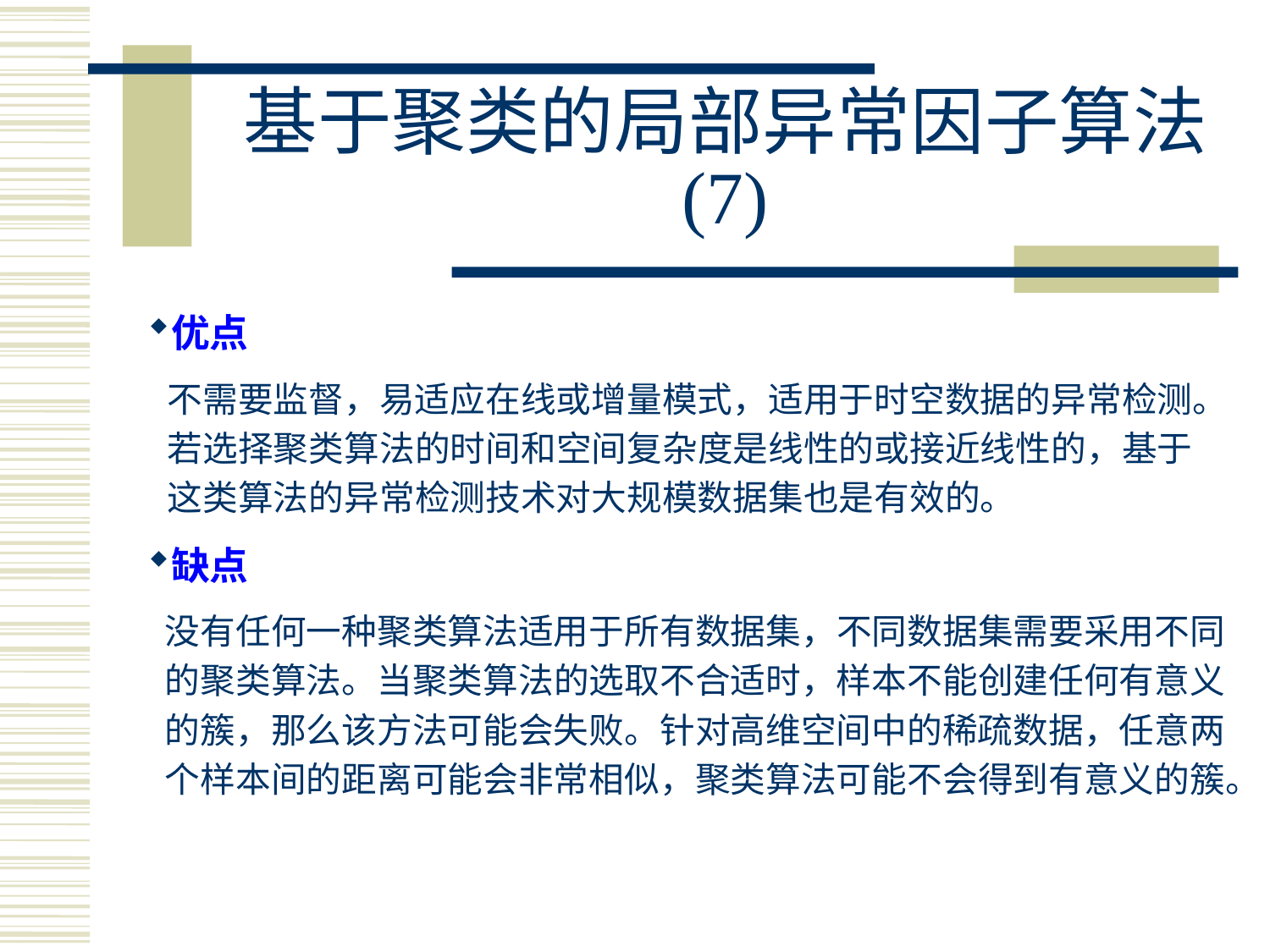

# 基于聚类的局部异常因子算法 (7)
优点

缺点
不需要监督，易适应在线或增量模式，适用于时空数据的异常检测。若选择聚类算法的时间和空间复杂度是线性的或接近线性的，基于这类算法的异常检测技术对大规模数据集也是有效的。
没有任何一种聚类算法适用于所有数据集，不同数据集需要采用不同的聚类算法。当聚类算法的选取不合适时，样本不能创建任何有意义的簇，那么该方法可能会失败。针对高维空间中的稀疏数据，任意两个样本间的距离可能会非常相似，聚类算法可能不会得到有意义的簇。